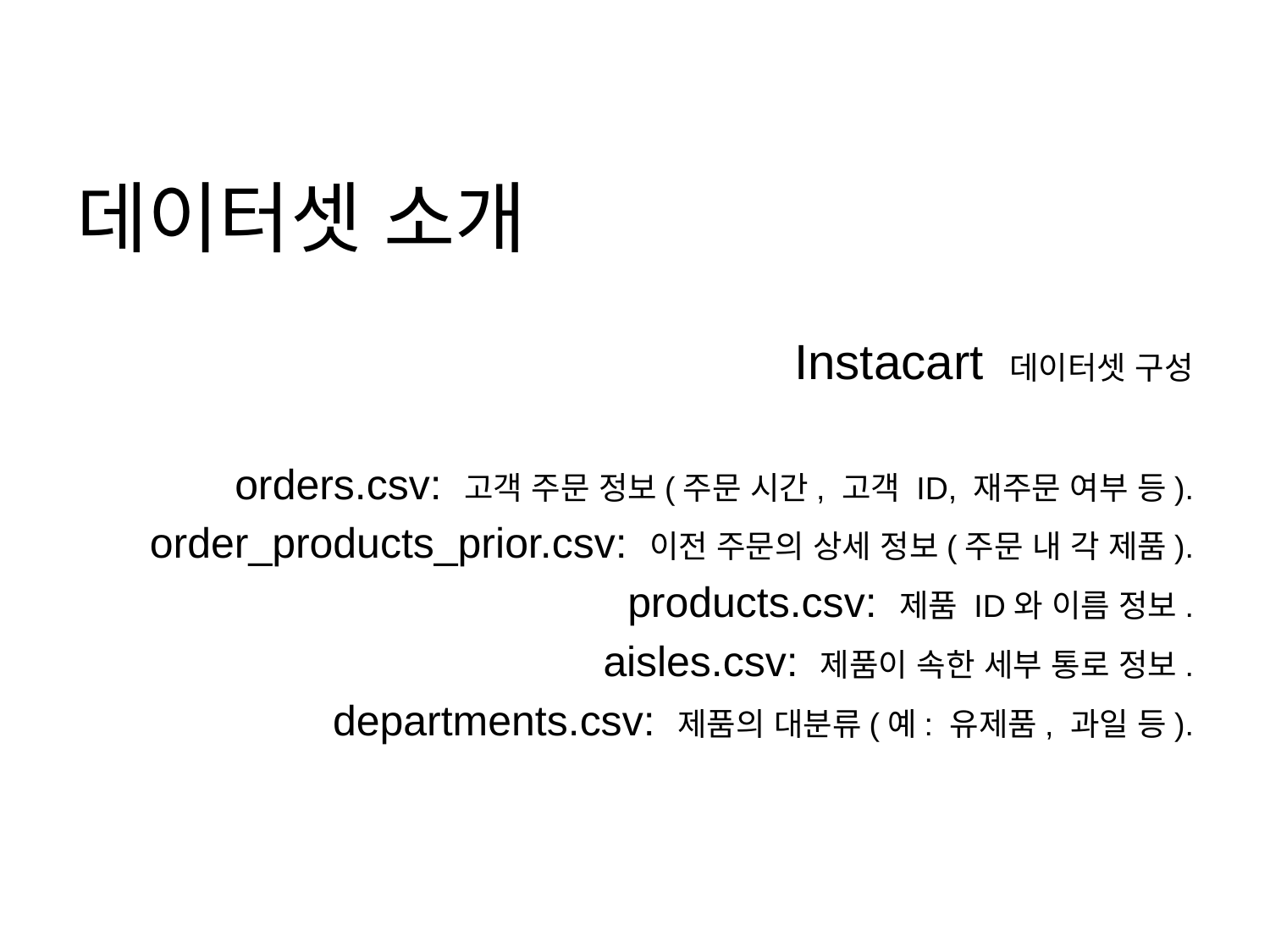

# 데이터셋 소개
Instacart 데이터셋 구성

orders.csv: 고객 주문 정보(주문 시간, 고객 ID, 재주문 여부 등).
order_products_prior.csv: 이전 주문의 상세 정보(주문 내 각 제품).
products.csv: 제품 ID와 이름 정보.
aisles.csv: 제품이 속한 세부 통로 정보.
departments.csv: 제품의 대분류(예: 유제품, 과일 등).